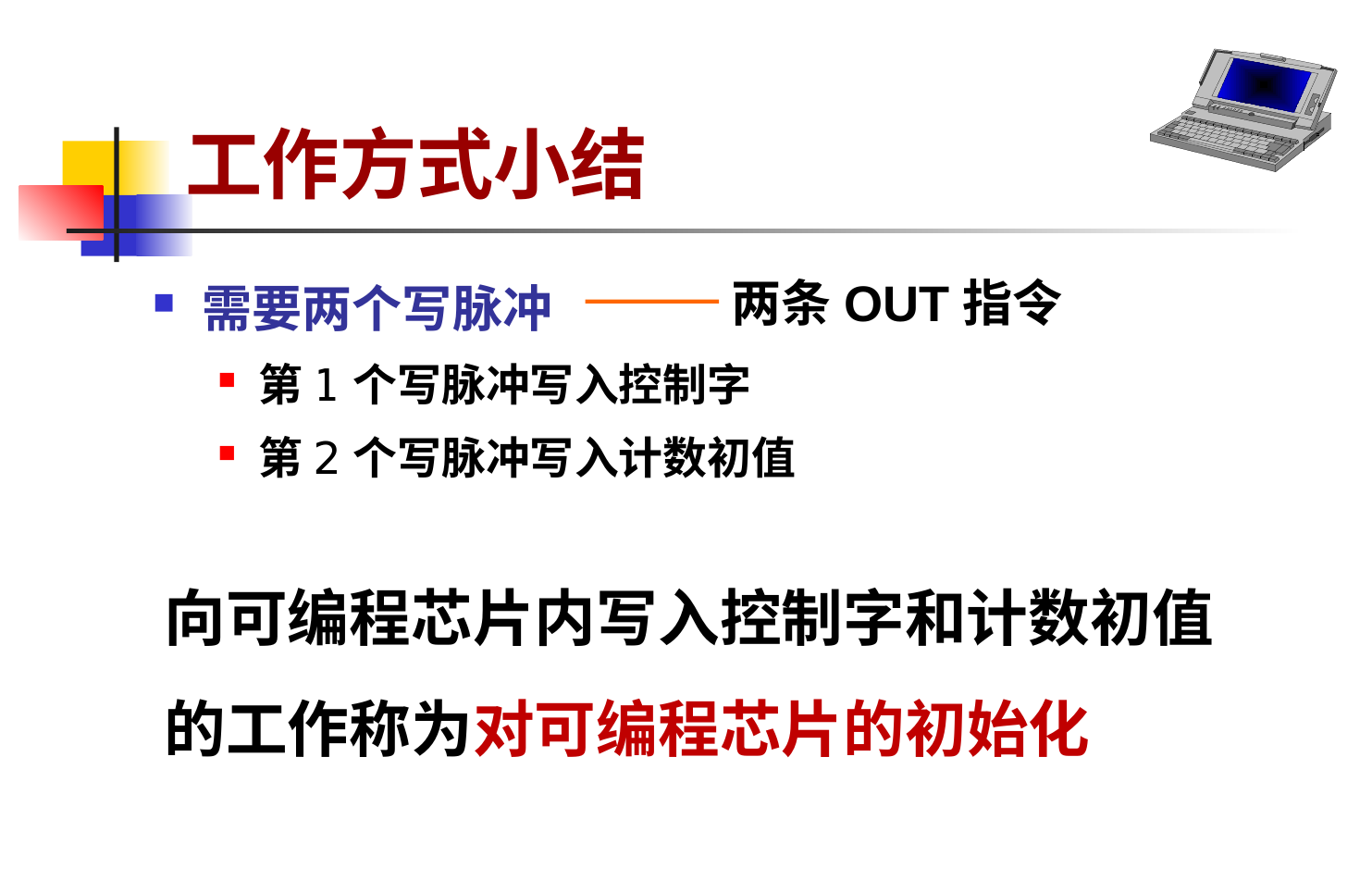

# 工作方式小结
需要两个写脉冲
第1个写脉冲写入控制字
第2个写脉冲写入计数初值
不同的工作方式，有不同的计数启动方法。
可根据对输出波形的要求，选择不同的工作方式。
能输出连续波形的只有方式2和方式3。
两条OUT指令

向可编程芯片内写入控制字和计数初值的工作称为对可编程芯片的初始化
25